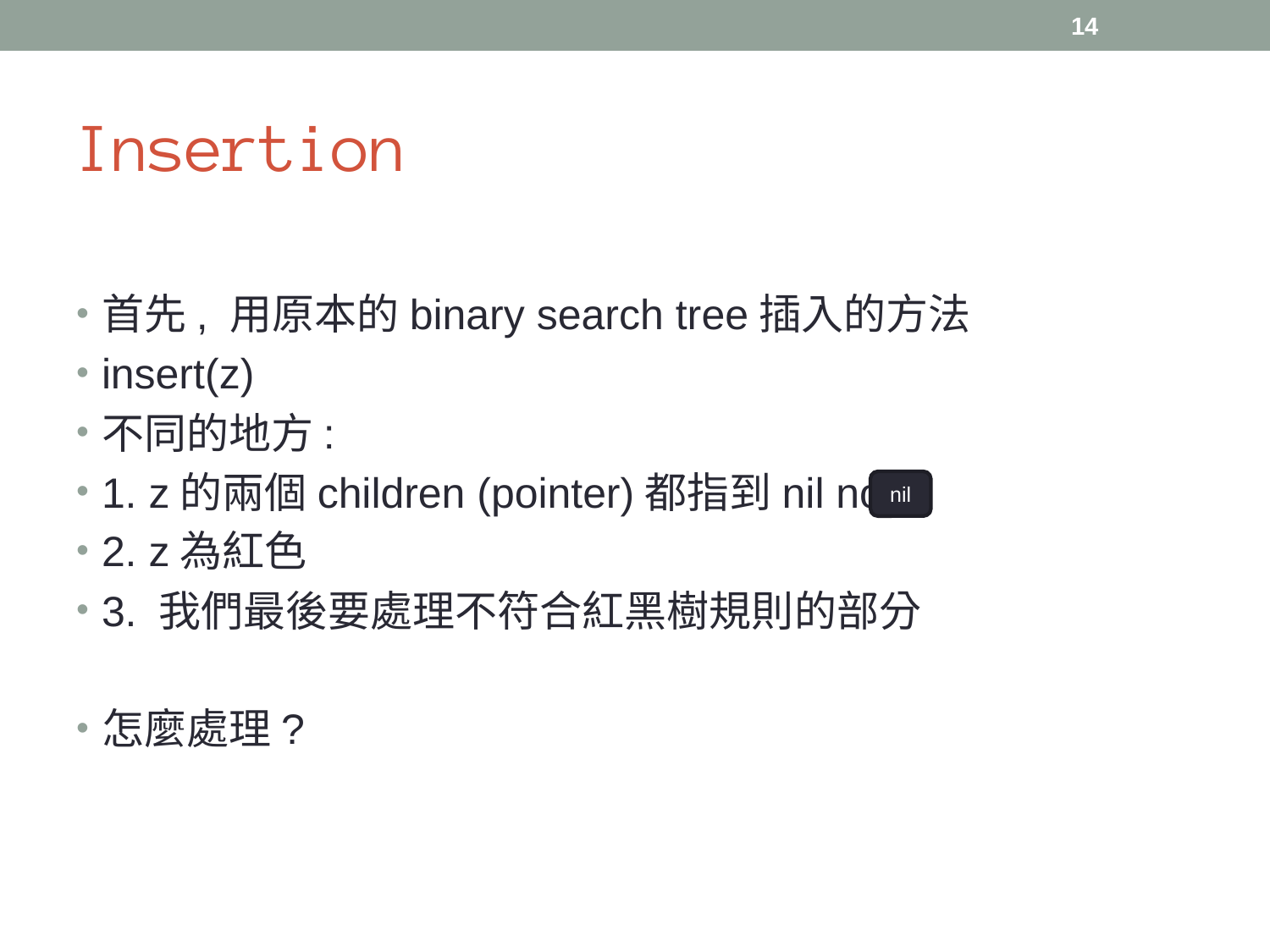

14
# Insertion

首先, 用原本的binary search tree插入的方法
insert(z)
不同的地方:
1. z的兩個children (pointer)都指到nil node
2. z為紅色
3. 我們最後要處理不符合紅黑樹規則的部分

怎麼處理?

nil